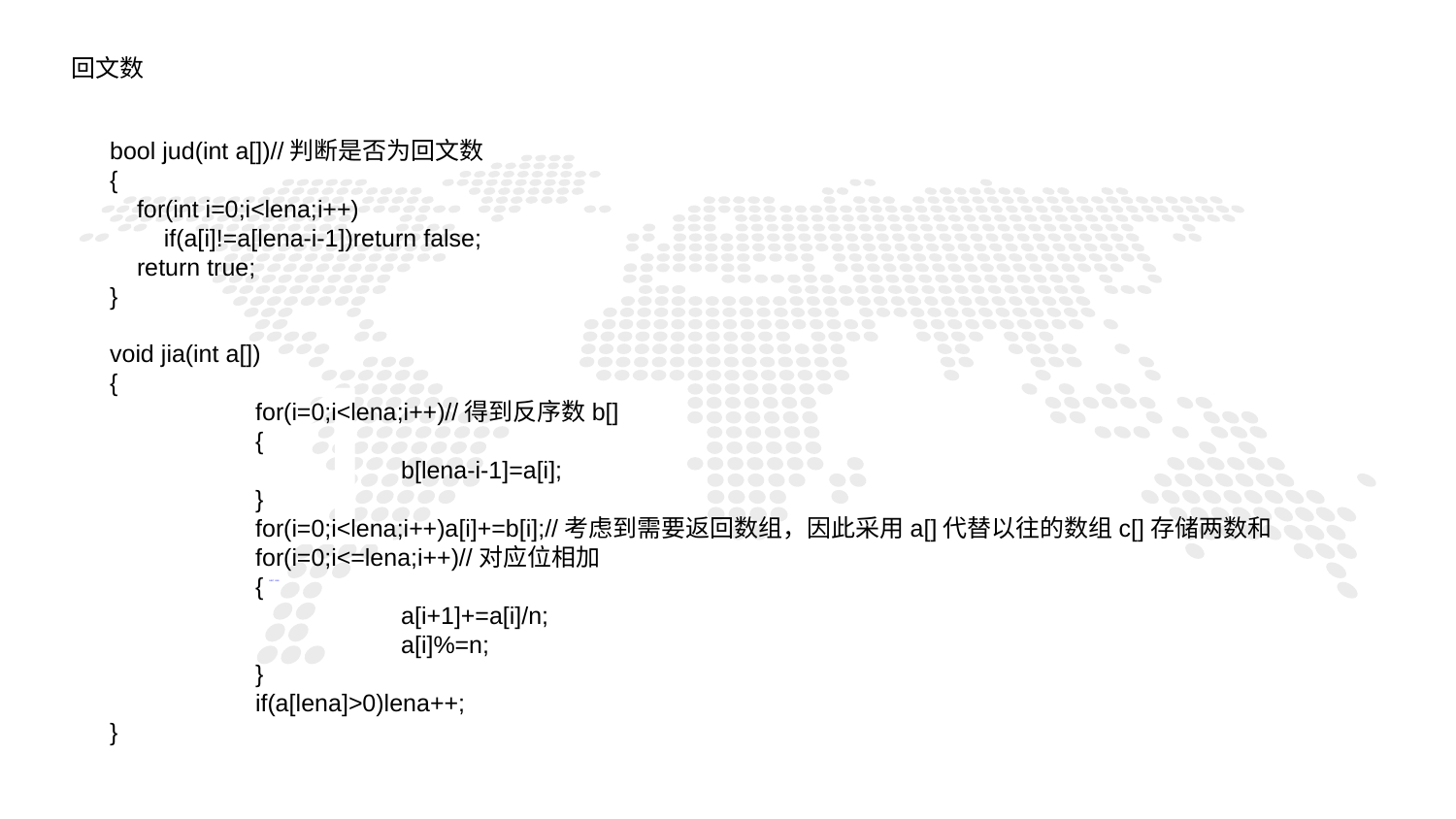

回文数
bool jud(int a[])//判断是否为回文数
{
    for(int i=0;i<lena;i++)
        if(a[i]!=a[lena-i-1])return false;
    return true;
}

void jia(int a[])
{
	for(i=0;i<lena;i++)//得到反序数b[]
	{
		b[lena-i-1]=a[i];
	}
	for(i=0;i<lena;i++)a[i]+=b[i];//考虑到需要返回数组，因此采用a[]代替以往的数组c[]存储两数和
	for(i=0;i<=lena;i++)//对应位相加
	{
		a[i+1]+=a[i]/n;
		a[i]%=n;
	}
	if(a[lena]>0)lena++;
}
1
PART  ONE